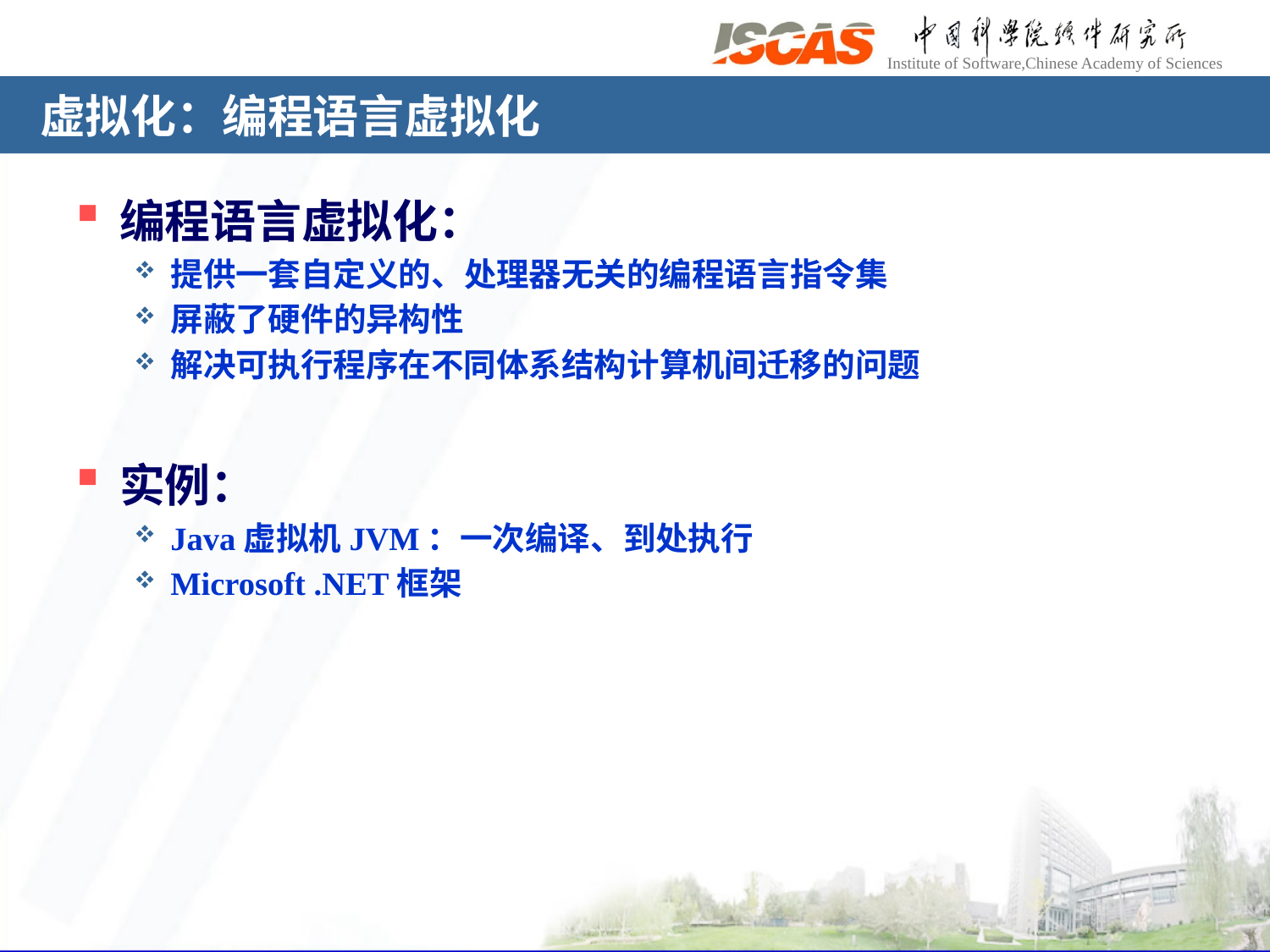

# 虚拟化：编程语言虚拟化
编程语言虚拟化：
提供一套自定义的、处理器无关的编程语言指令集
屏蔽了硬件的异构性
解决可执行程序在不同体系结构计算机间迁移的问题

实例：
Java虚拟机JVM：一次编译、到处执行
Microsoft .NET框架